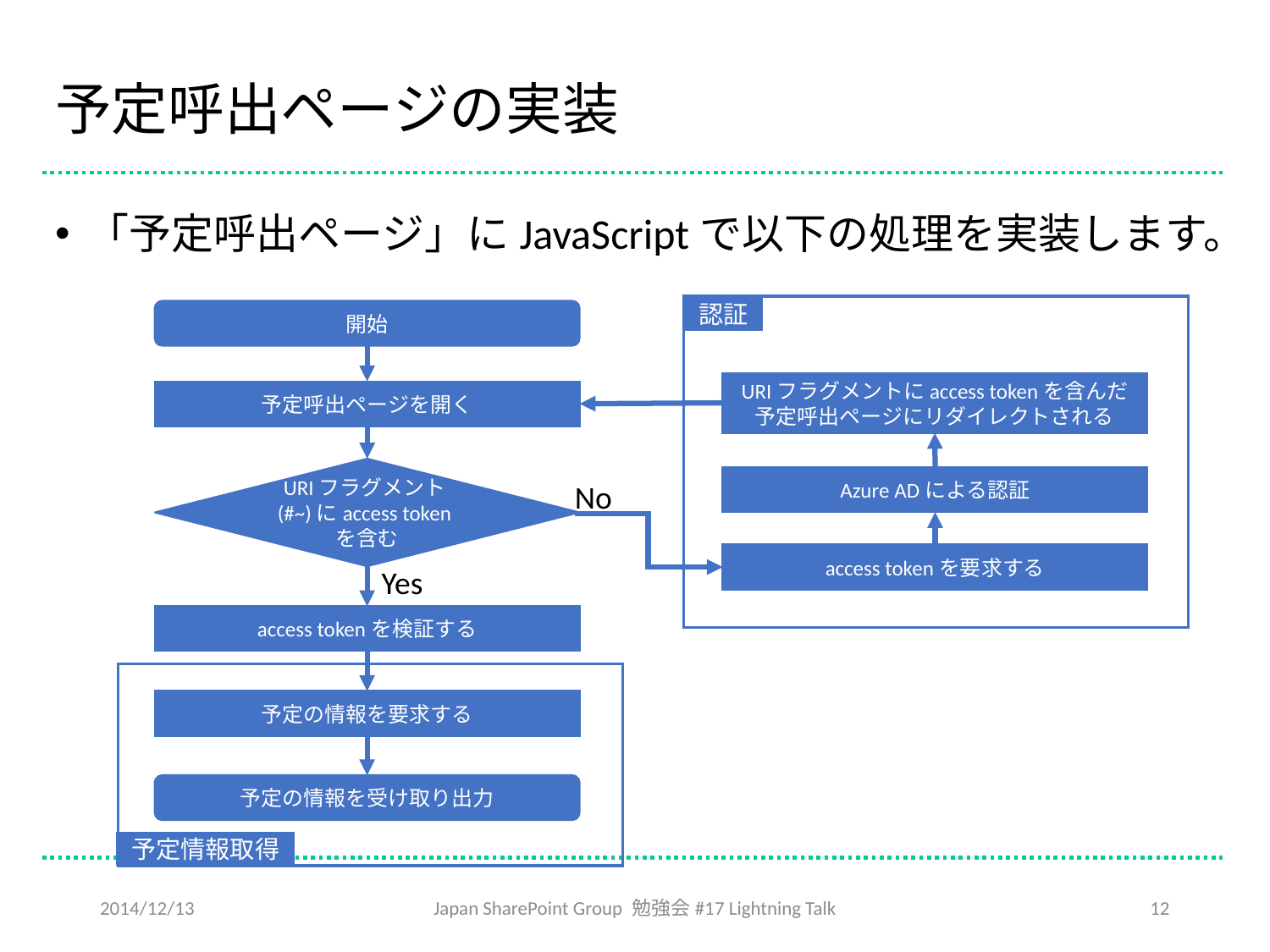

# 予定呼出ページの実装
「予定呼出ページ」にJavaScriptで以下の処理を実装します。

認証
開始
URIフラグメントにaccess tokenを含んだ予定呼出ページにリダイレクトされる
予定呼出ページを開く
URIフラグメント(#~)にaccess tokenを含む
Azure ADによる認証
No
access tokenを要求する
Yes
access tokenを検証する

予定の情報を要求する
予定の情報を受け取り出力
予定情報取得
2014/12/13
Japan SharePoint Group 勉強会#17 Lightning Talk
12